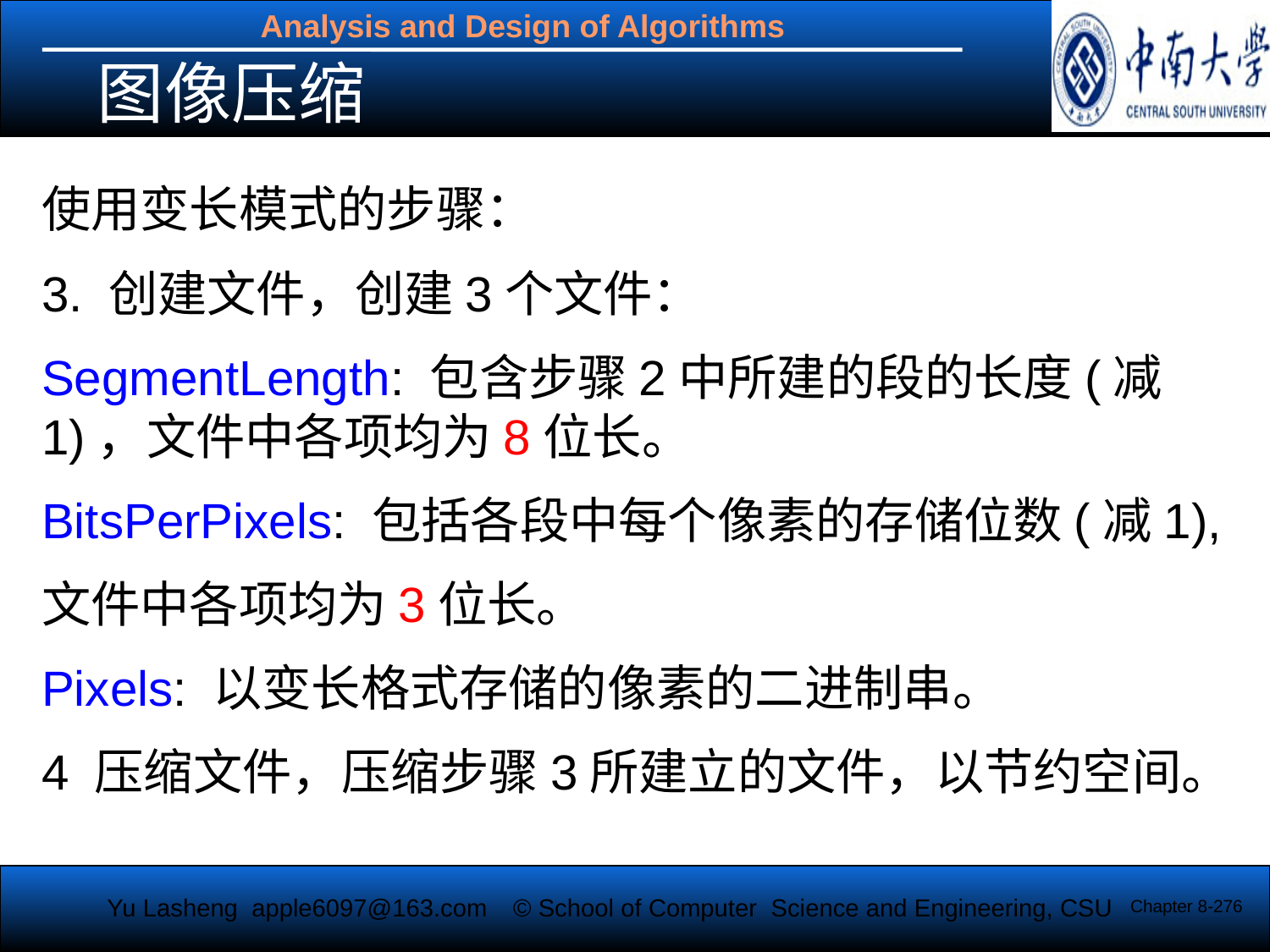

图像压缩

使用变长模式的步骤：
3. 创建文件，创建3个文件：
SegmentLength: 包含步骤2中所建的段的长度(减1)，文件中各项均为8位长。
BitsPerPixels: 包括各段中每个像素的存储位数(减1),
文件中各项均为3位长。
Pixels: 以变长格式存储的像素的二进制串。
4 压缩文件，压缩步骤3所建立的文件，以节约空间。

Chapter 8-276